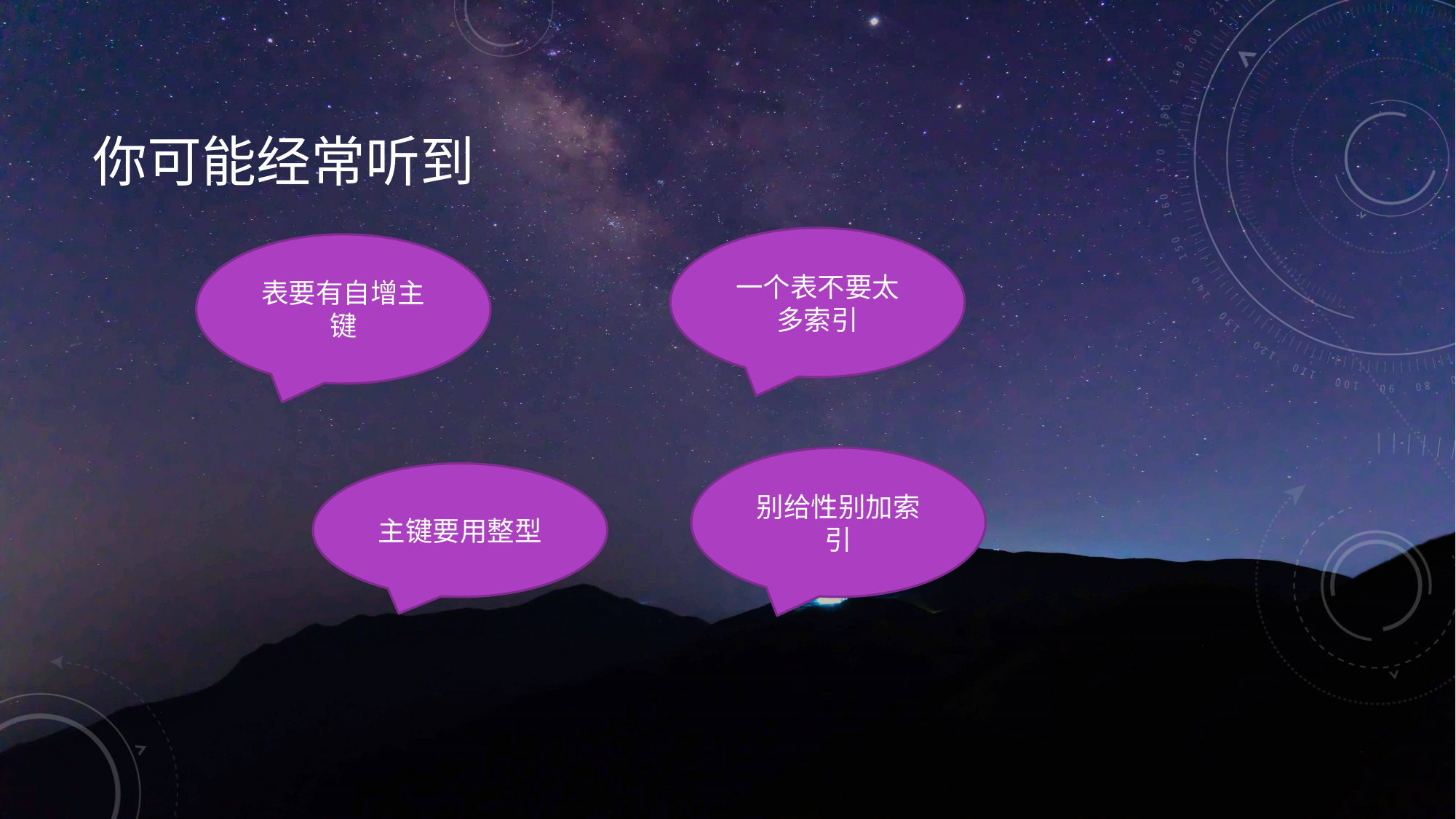

# 你可能经常听到
一个表不要太多索引
表要有自增主键
别给性别加索引
主键要用整型